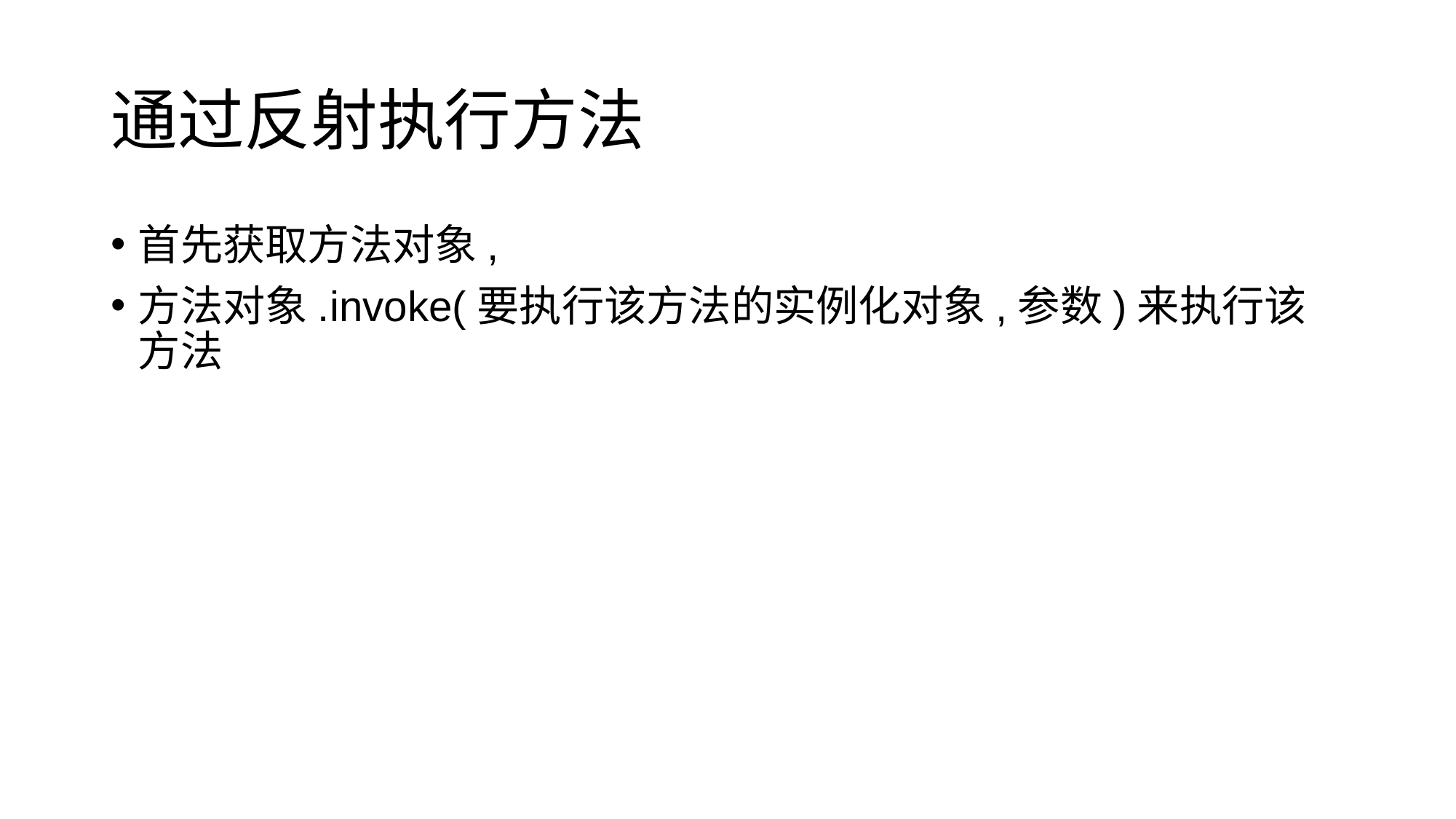

# 通过反射执行方法
首先获取方法对象,
方法对象.invoke(要执行该方法的实例化对象,参数)来执行该方法